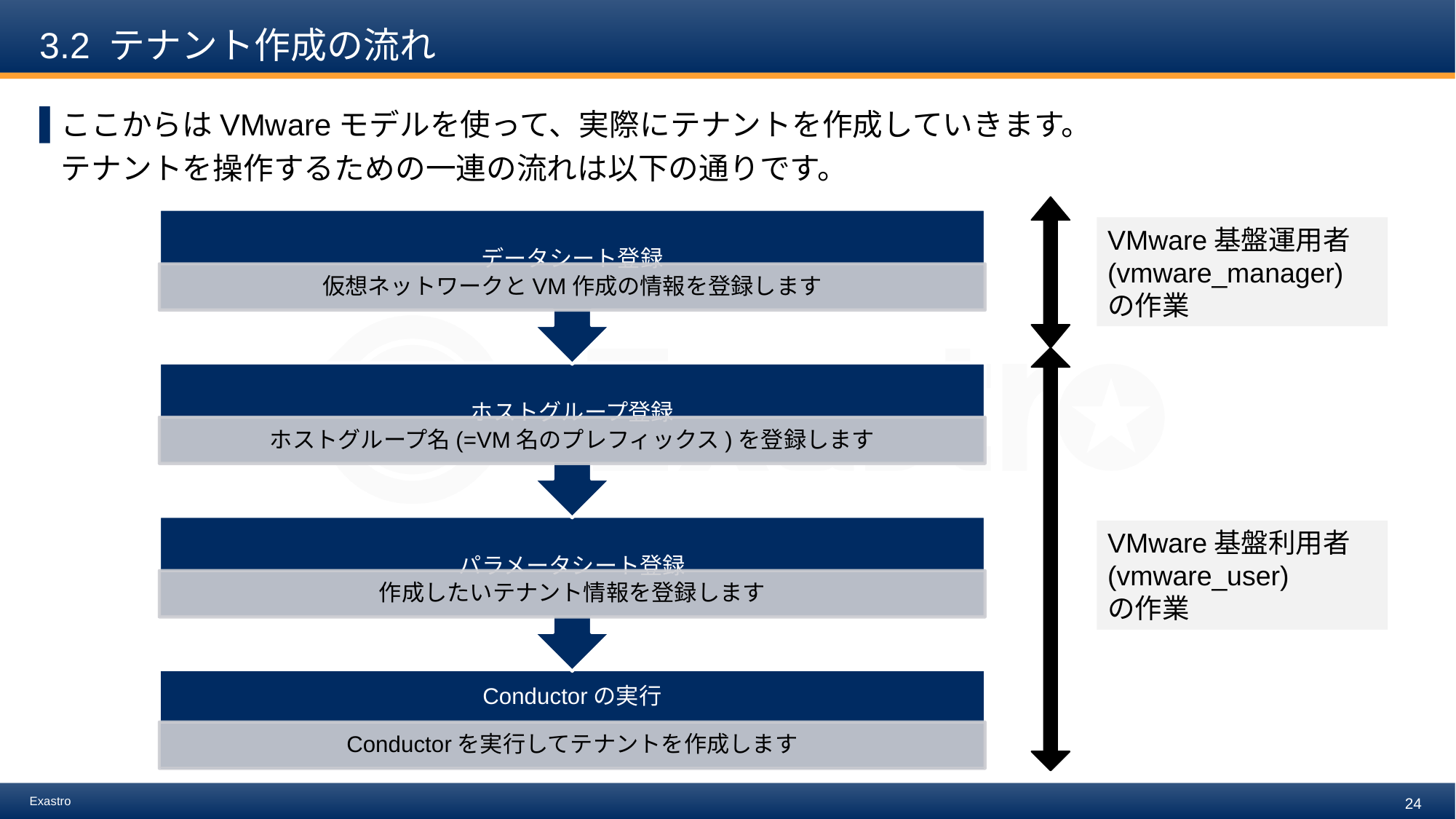

# 3.2 テナント作成の流れ
ここからはVMwareモデルを使って、実際にテナントを作成していきます。
テナントを操作するための一連の流れは以下の通りです。

Conductorの実行
Conductorを実行してテナントを作成します
パラメータシート登録
作成したいテナント情報を登録します
ホストグループ登録
ホストグループ名(=VM名のプレフィックス)を登録します
データシート登録
仮想ネットワークとVM作成の情報を登録します
VMware基盤運用者
(vmware_manager)の作業

VMware基盤利用者
(vmware_user)
の作業